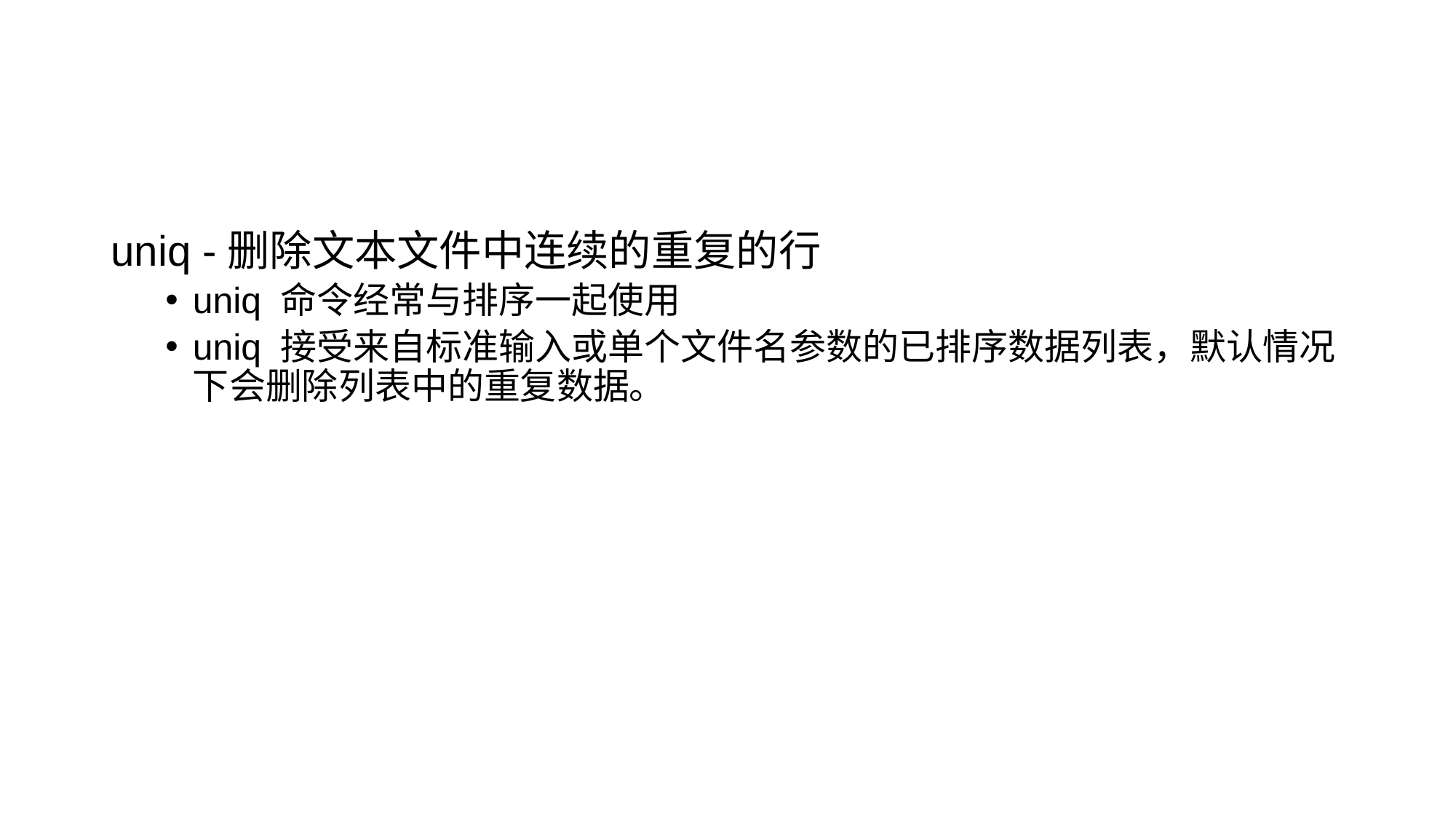

#
uniq -删除文本文件中连续的重复的行
uniq 命令经常与排序一起使用
uniq 接受来自标准输入或单个文件名参数的已排序数据列表，默认情况下会删除列表中的重复数据。